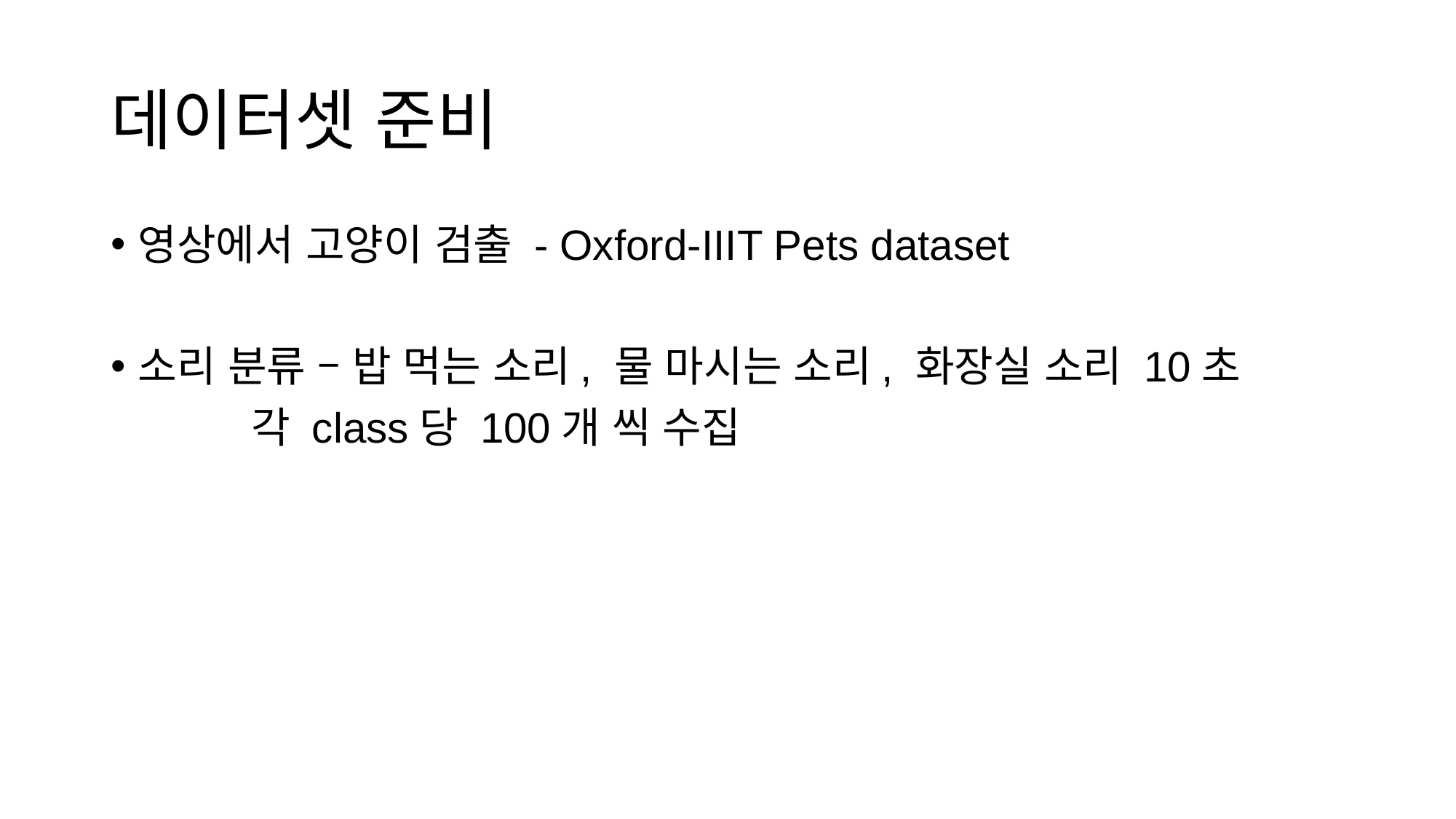

# 데이터셋 준비
영상에서 고양이 검출 - Oxford-IIIT Pets dataset

소리 분류 – 밥 먹는 소리, 물 마시는 소리, 화장실 소리 10초
           각 class당 100개 씩 수집